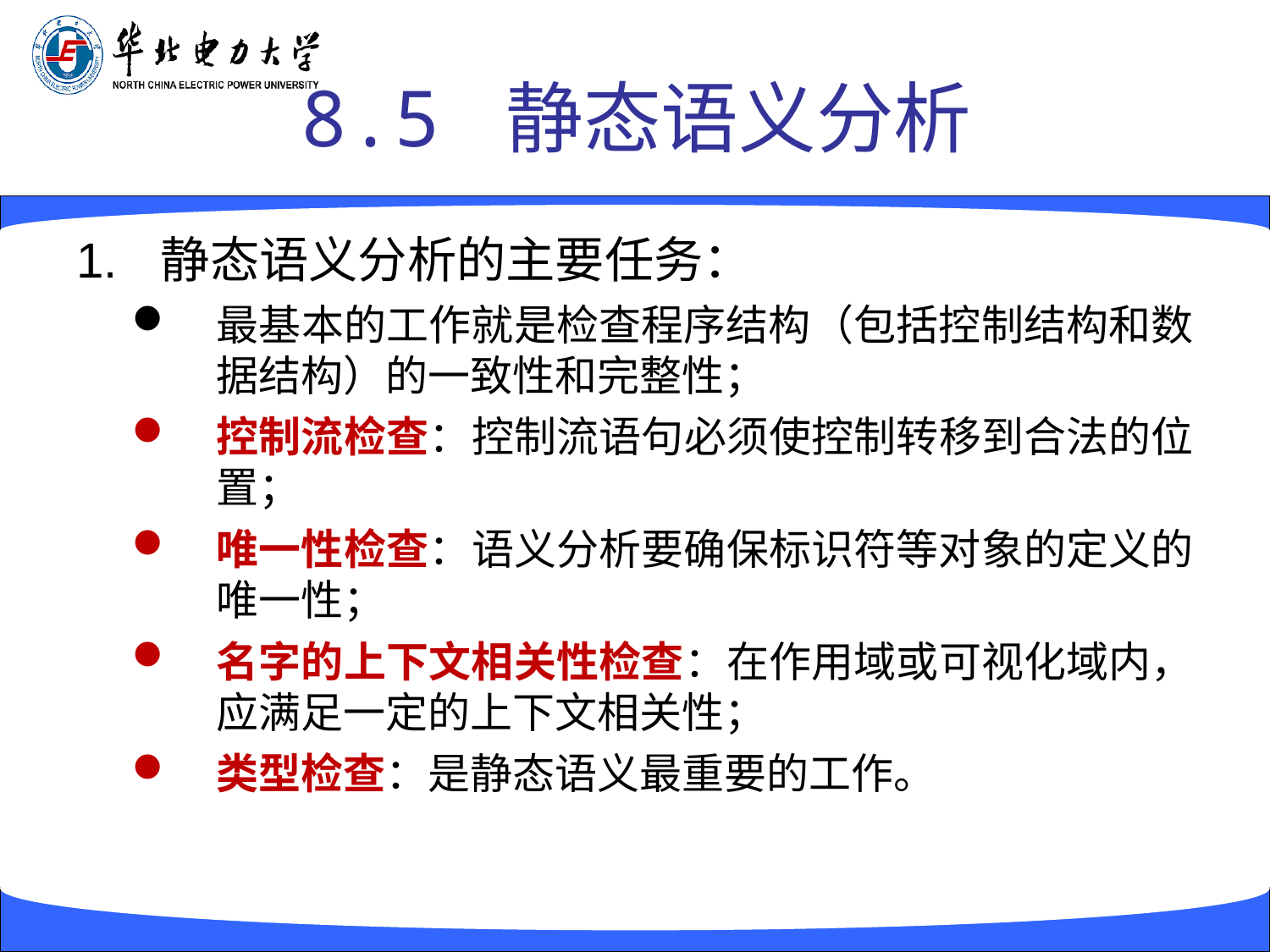

# 8.5 静态语义分析
静态语义分析的主要任务：
最基本的工作就是检查程序结构（包括控制结构和数据结构）的一致性和完整性；
控制流检查：控制流语句必须使控制转移到合法的位置；
唯一性检查：语义分析要确保标识符等对象的定义的唯一性；
名字的上下文相关性检查：在作用域或可视化域内，应满足一定的上下文相关性；
类型检查：是静态语义最重要的工作。